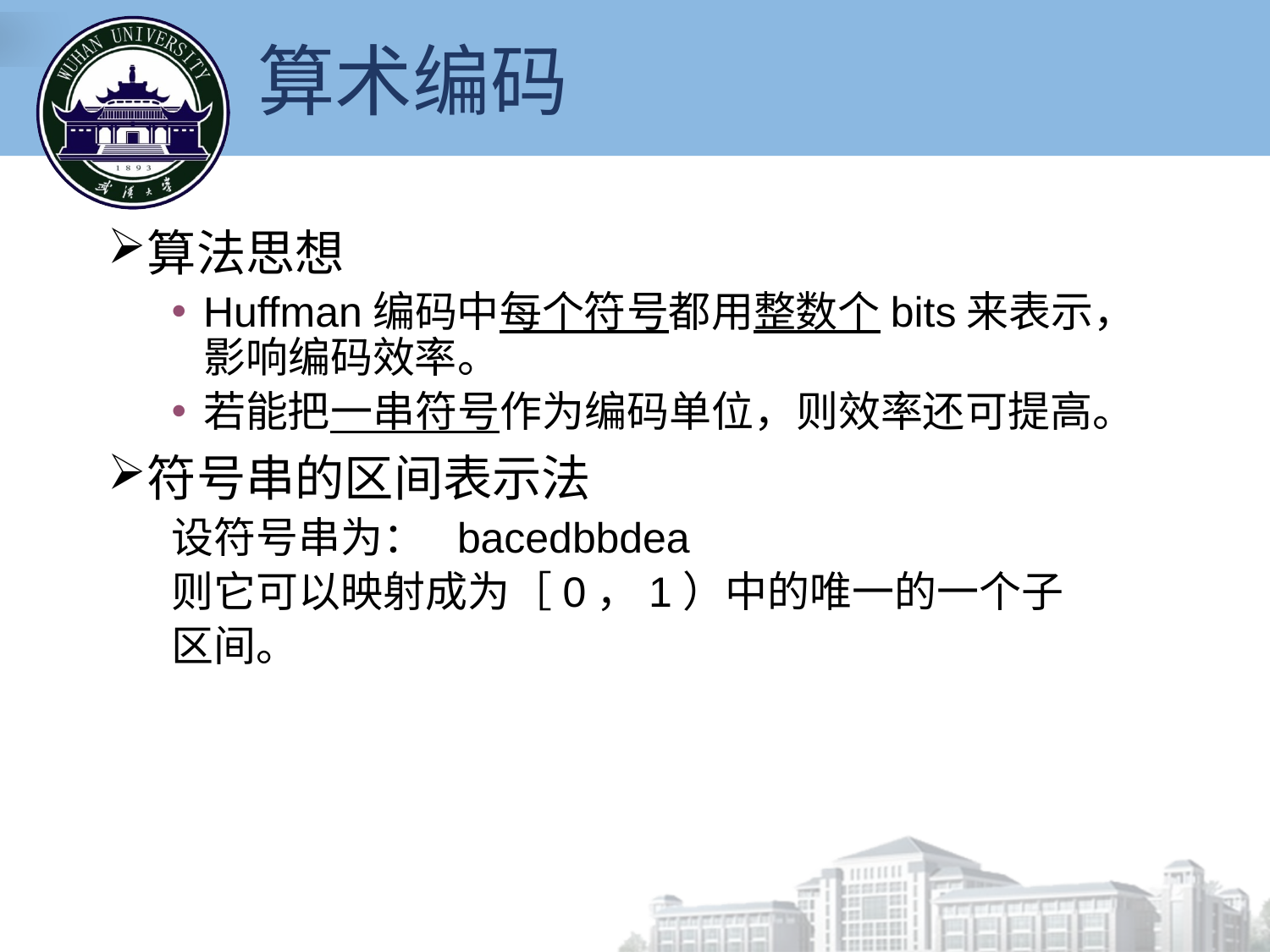

# 算术编码
算法思想
Huffman编码中每个符号都用整数个bits来表示，影响编码效率。
若能把一串符号作为编码单位，则效率还可提高。
符号串的区间表示法
设符号串为：	bacedbbdea
则它可以映射成为［0，1）中的唯一的一个子
区间。